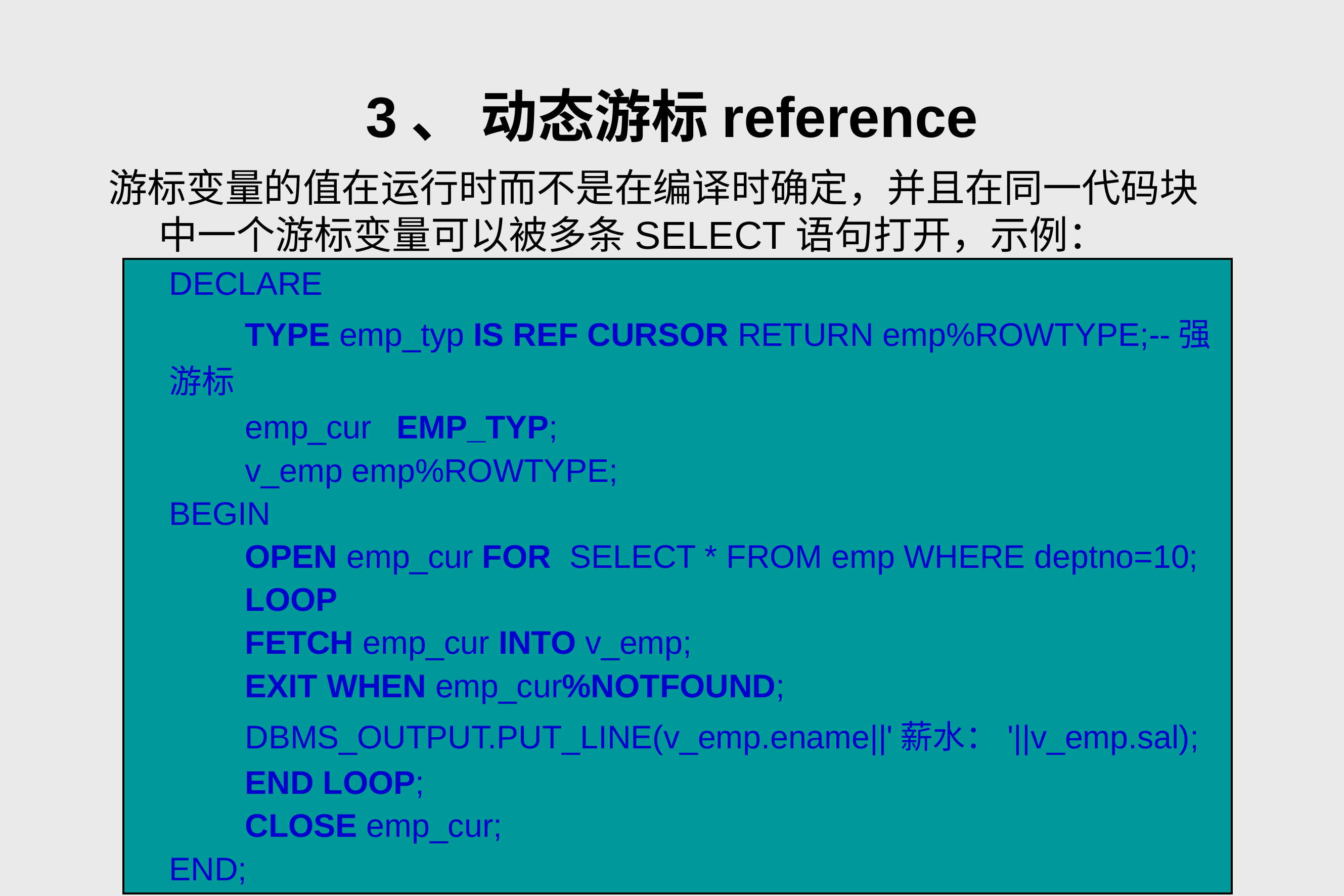

# 3、 动态游标reference
游标变量的值在运行时而不是在编译时确定，并且在同一代码块中一个游标变量可以被多条SELECT语句打开，示例：
| DECLARE TYPE emp\_typ IS REF CURSOR RETURN emp%ROWTYPE;--强游标 emp\_cur EMP\_TYP; v\_emp emp%ROWTYPE; BEGIN OPEN emp\_cur FOR SELECT \* FROM emp WHERE deptno=10; LOOP FETCH emp\_cur INTO v\_emp; EXIT WHEN emp\_cur%NOTFOUND; DBMS\_OUTPUT.PUT\_LINE(v\_emp.ename||'薪水：'||v\_emp.sal); END LOOP; CLOSE emp\_cur; END; |
| --- |